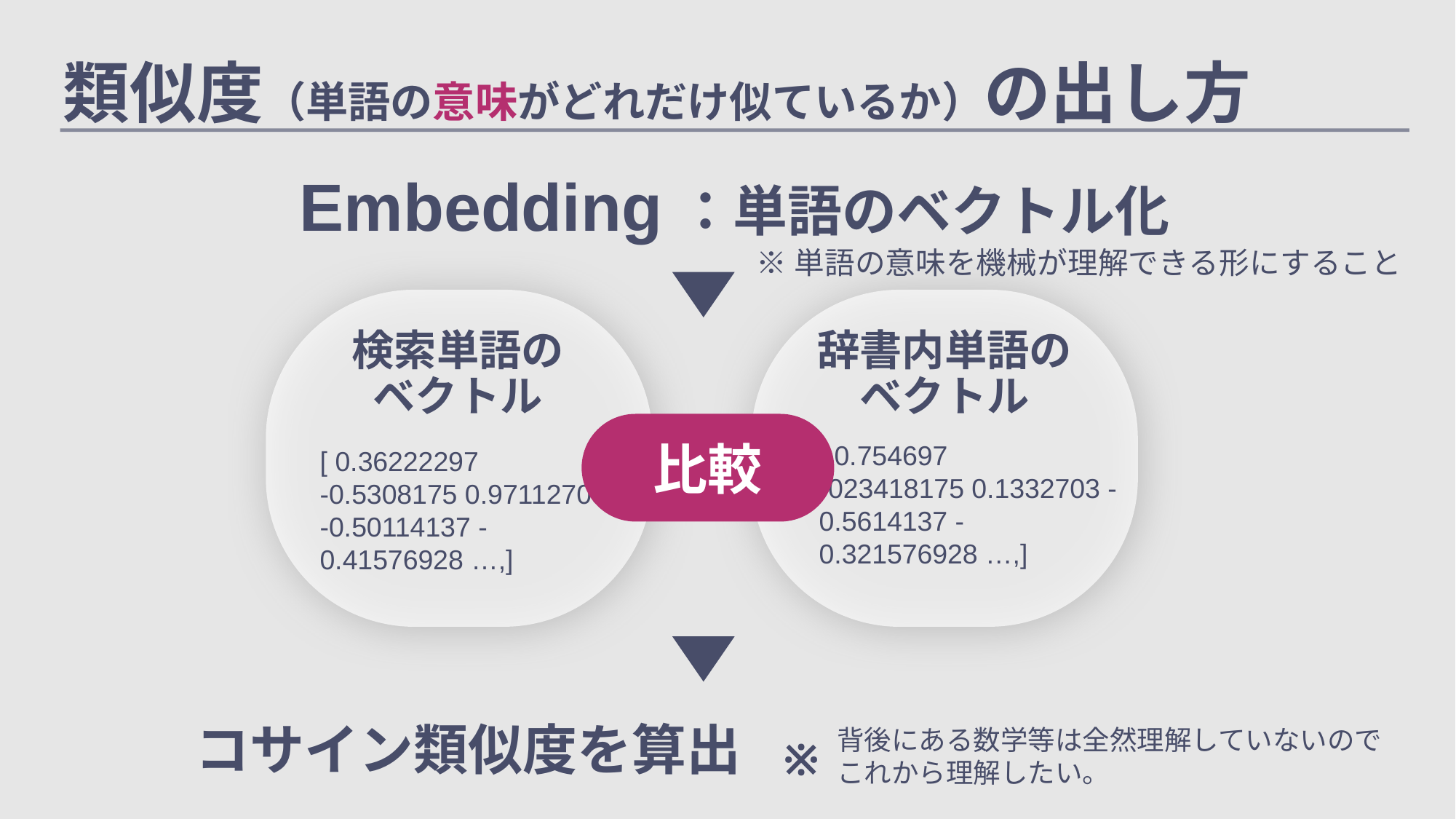

踏め
類似度（単語の意味がどれだけ似ているか）の出し方
Embedding：単語のベクトル化
※単語の意味を機械が理解できる形にすること

検索単語の
ベクトル
辞書内単語の
ベクトル
比較
[ 0.754697
-023418175 0.1332703 -0.5614137 -0.321576928 …,]
[ 0.36222297
-0.5308175 0.97112703 -0.50114137 -0.41576928 …,]

コサイン類似度を算出
背後にある数学等は全然理解していないので
これから理解したい。
※